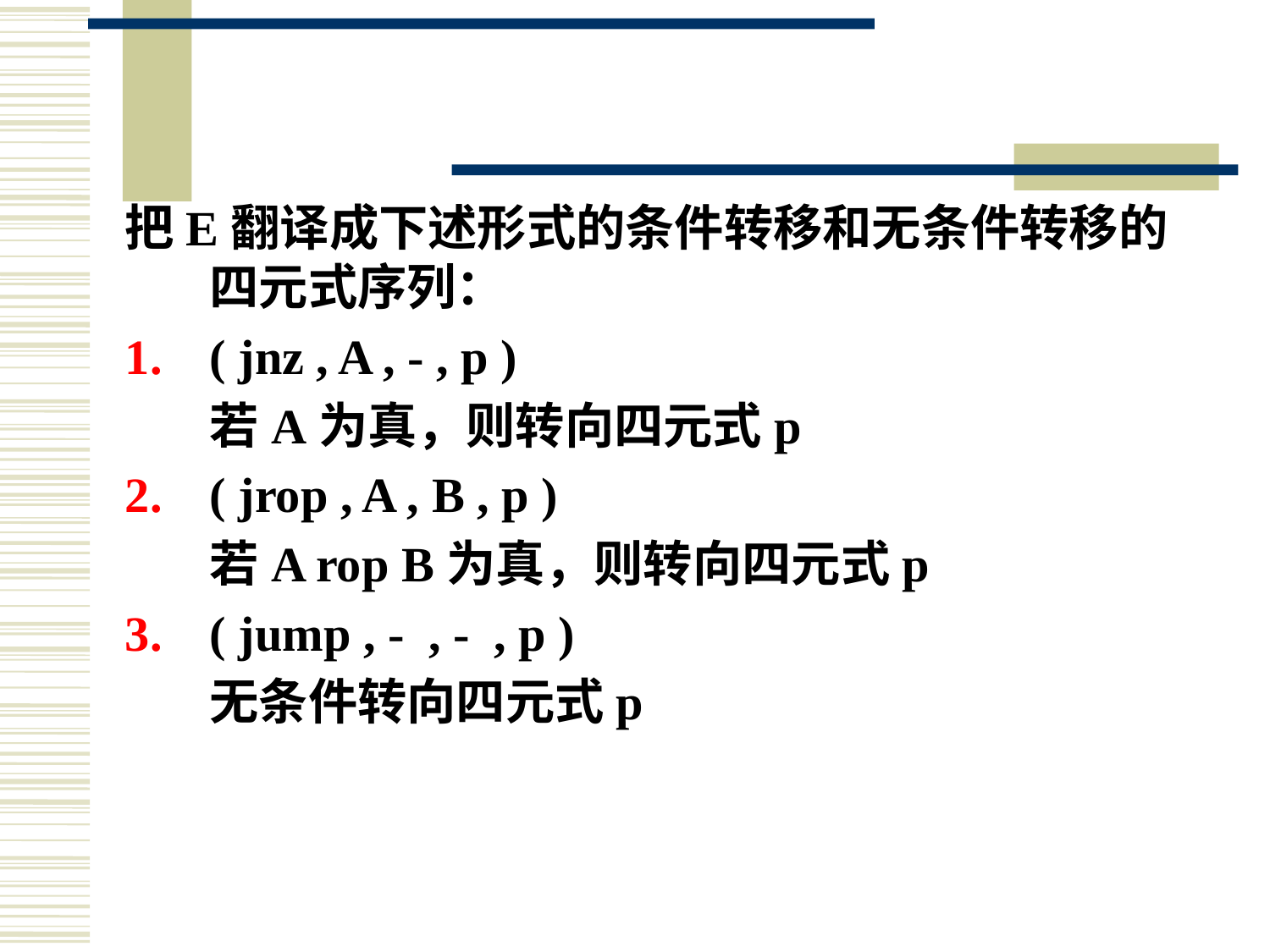

#
把E翻译成下述形式的条件转移和无条件转移的四元式序列：
( jnz , A , - , p )
	若A为真，则转向四元式p
( jrop , A , B , p )
	若A rop B为真，则转向四元式p
( jump , -  , -  , p )
	无条件转向四元式p